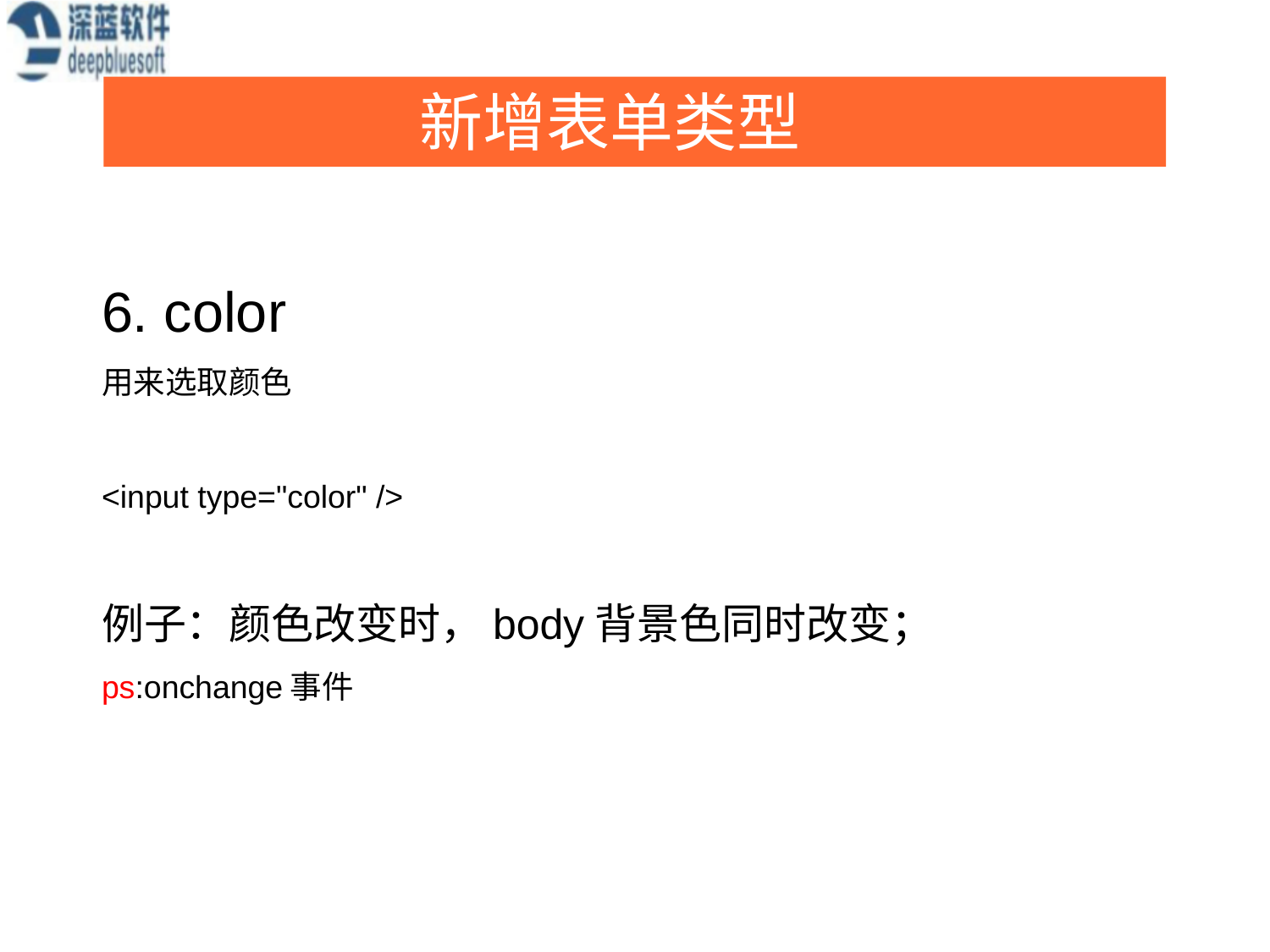

新增表单类型

6. color
用来选取颜色

<input type="color" />

例子：颜色改变时，body背景色同时改变；
ps:onchange事件